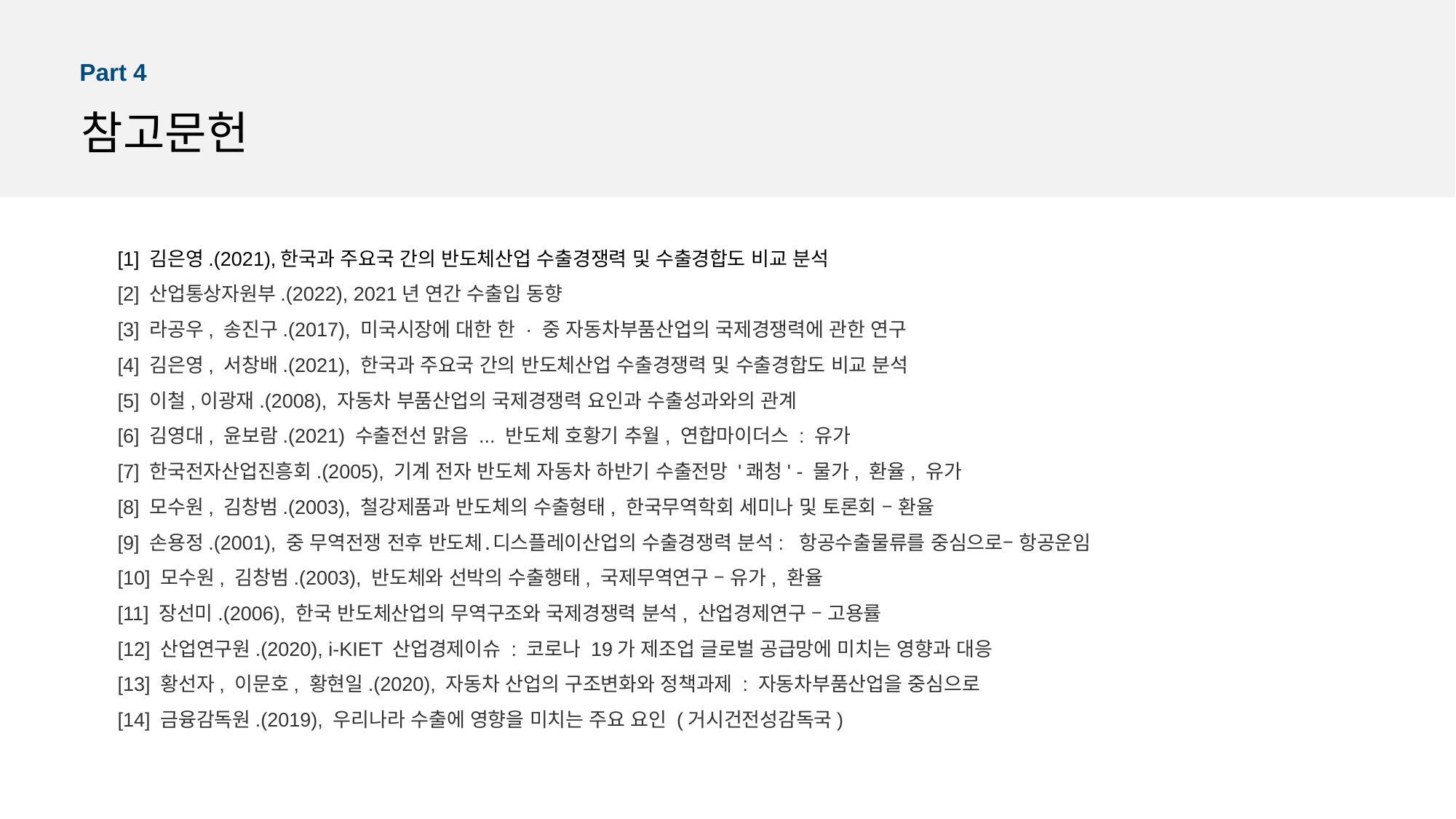

Part 4
참고문헌
[1] 김은영.(2021),한국과 주요국 간의 반도체산업 수출경쟁력 및 수출경합도 비교 분석
[2] 산업통상자원부.(2022), 2021년 연간 수출입 동향
[3] 라공우, 송진구.(2017), 미국시장에 대한 한 · 중 자동차부품산업의 국제경쟁력에 관한 연구
[4] 김은영, 서창배.(2021), 한국과 주요국 간의 반도체산업 수출경쟁력 및 수출경합도 비교 분석
[5] 이철,이광재.(2008), 자동차 부품산업의 국제경쟁력 요인과 수출성과와의 관계
[6] 김영대, 윤보람.(2021) 수출전선 맑음 ... 반도체 호황기 추월, 연합마이더스 : 유가
[7] 한국전자산업진흥회.(2005), 기계 전자 반도체 자동차 하반기 수출전망 '쾌청' - 물가, 환율, 유가
[8] 모수원, 김창범.(2003), 철강제품과 반도체의 수출형태, 한국무역학회 세미나 및 토론회 – 환율
[9] 손용정.(2001), 중 무역전쟁 전후 반도체․디스플레이산업의 수출경쟁력 분석:  항공수출물류를 중심으로– 항공운임
[10] 모수원, 김창범.(2003), 반도체와 선박의 수출행태, 국제무역연구 – 유가, 환율
[11] 장선미.(2006), 한국 반도체산업의 무역구조와 국제경쟁력 분석, 산업경제연구 – 고용률
[12] 산업연구원.(2020), i-KIET 산업경제이슈 : 코로나 19가 제조업 글로벌 공급망에 미치는 영향과 대응
[13] 황선자, 이문호, 황현일.(2020), 자동차 산업의 구조변화와 정책과제 : 자동차부품산업을 중심으로
[14] 금융감독원.(2019), 우리나라 수출에 영향을 미치는 주요 요인 (거시건전성감독국)